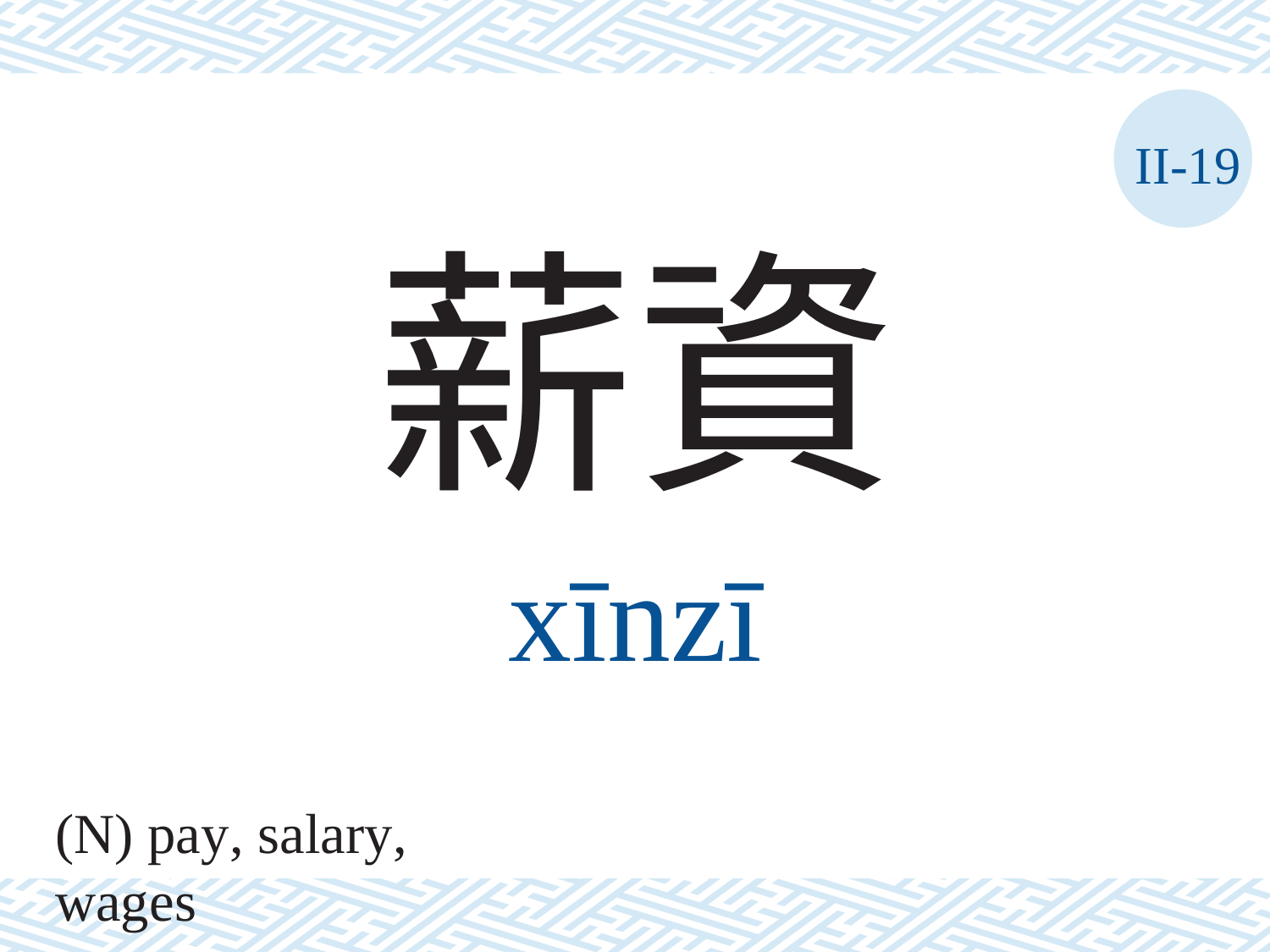

II-19
薪資
xīnzī
(N) pay, salary, wages